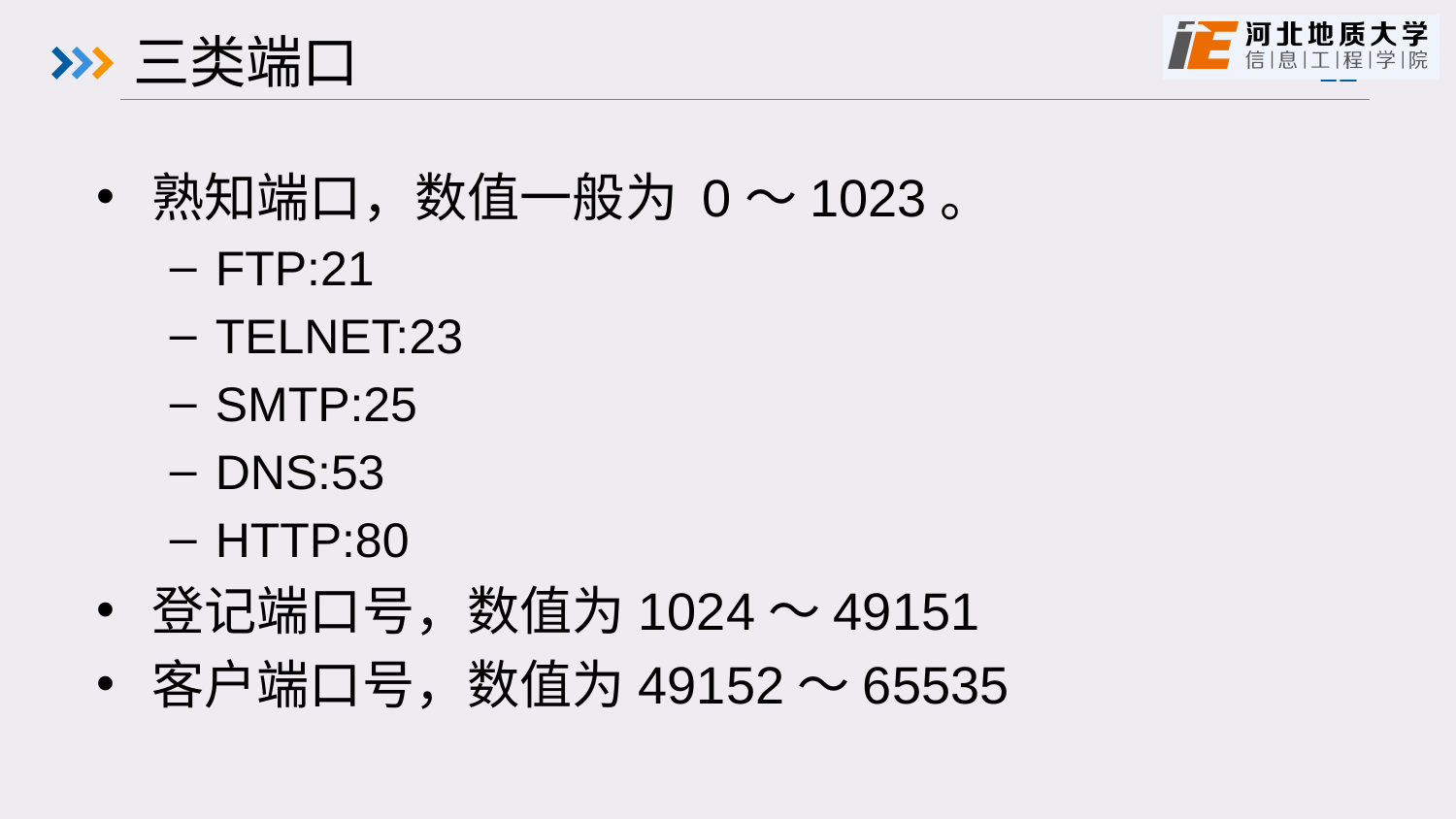

# 三类端口
熟知端口，数值一般为 0～1023。
FTP:21
TELNET:23
SMTP:25
DNS:53
HTTP:80
登记端口号，数值为1024～49151
客户端口号，数值为49152～65535